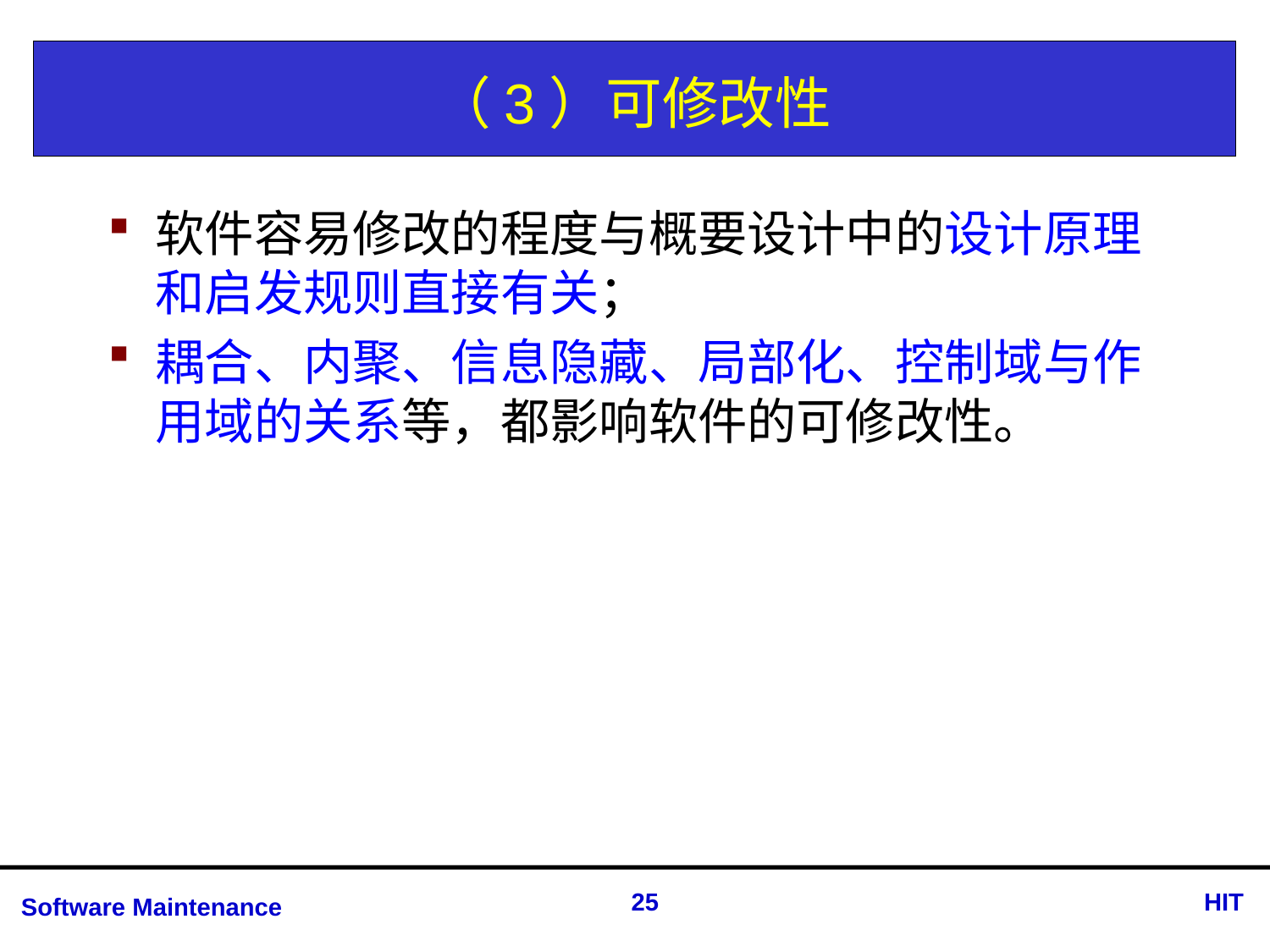

# （3）可修改性
软件容易修改的程度与概要设计中的设计原理和启发规则直接有关；
耦合、内聚、信息隐藏、局部化、控制域与作用域的关系等，都影响软件的可修改性。